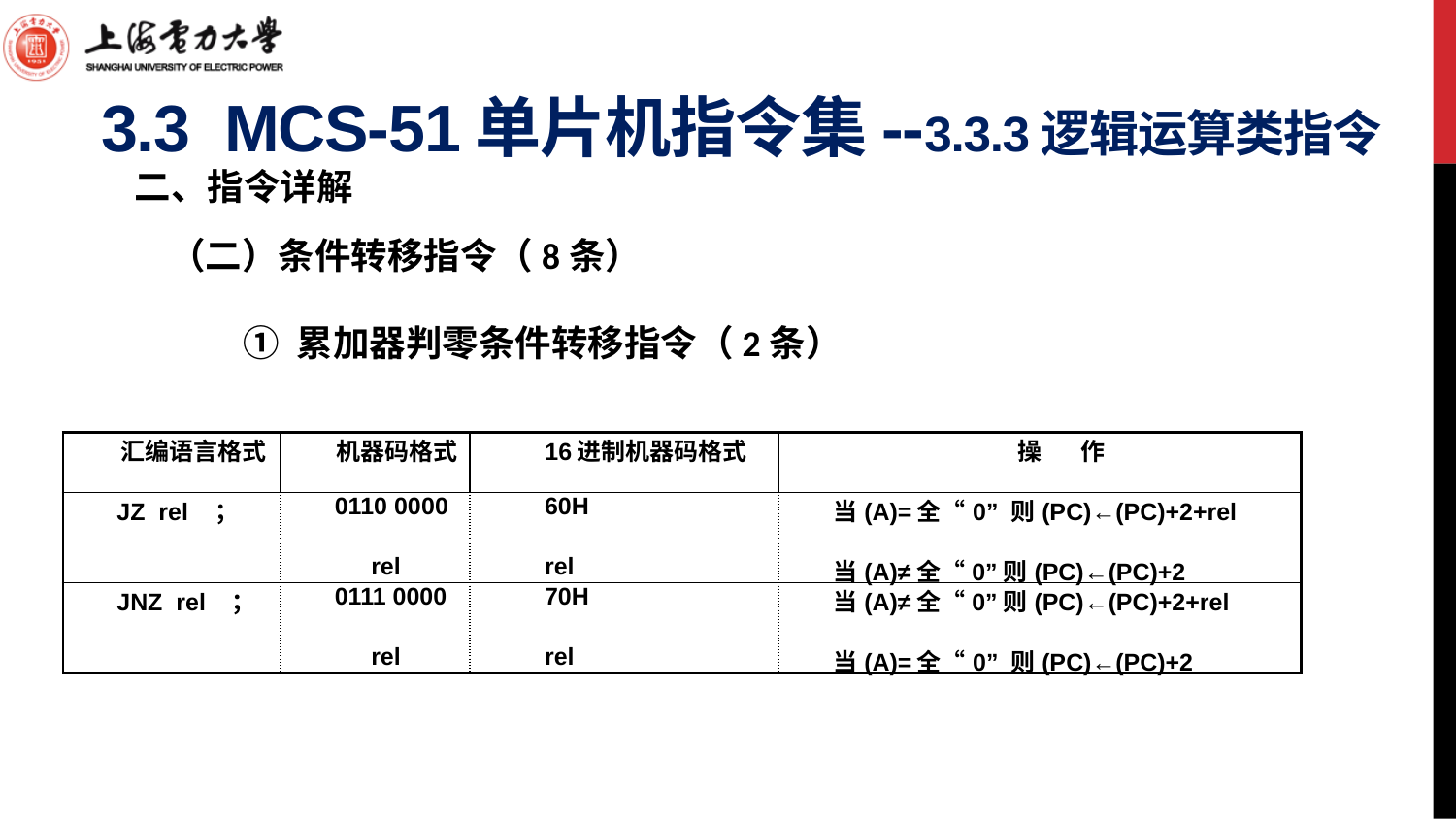

# 3.3  MCS-51单片机指令集--3.3.3逻辑运算类指令
二、指令详解

（二）条件转移指令（8条）

         ① 累加器判零条件转移指令（2条）
| 汇编语言格式 | 机器码格式 | 16进制机器码格式 | 操 作 |
| --- | --- | --- | --- |
| JZ rel ； | 0110 0000 | 60H | 当(A)=全“0” 则(PC)←(PC)+2+rel |
|  | rel | rel | 当(A)≠全“0”则(PC)←(PC)+2 |
| JNZ rel ； | 0111 0000 | 70H | 当(A)≠全“0”则(PC)←(PC)+2+rel |
|  | rel | rel | 当(A)=全“0” 则(PC)←(PC)+2 |